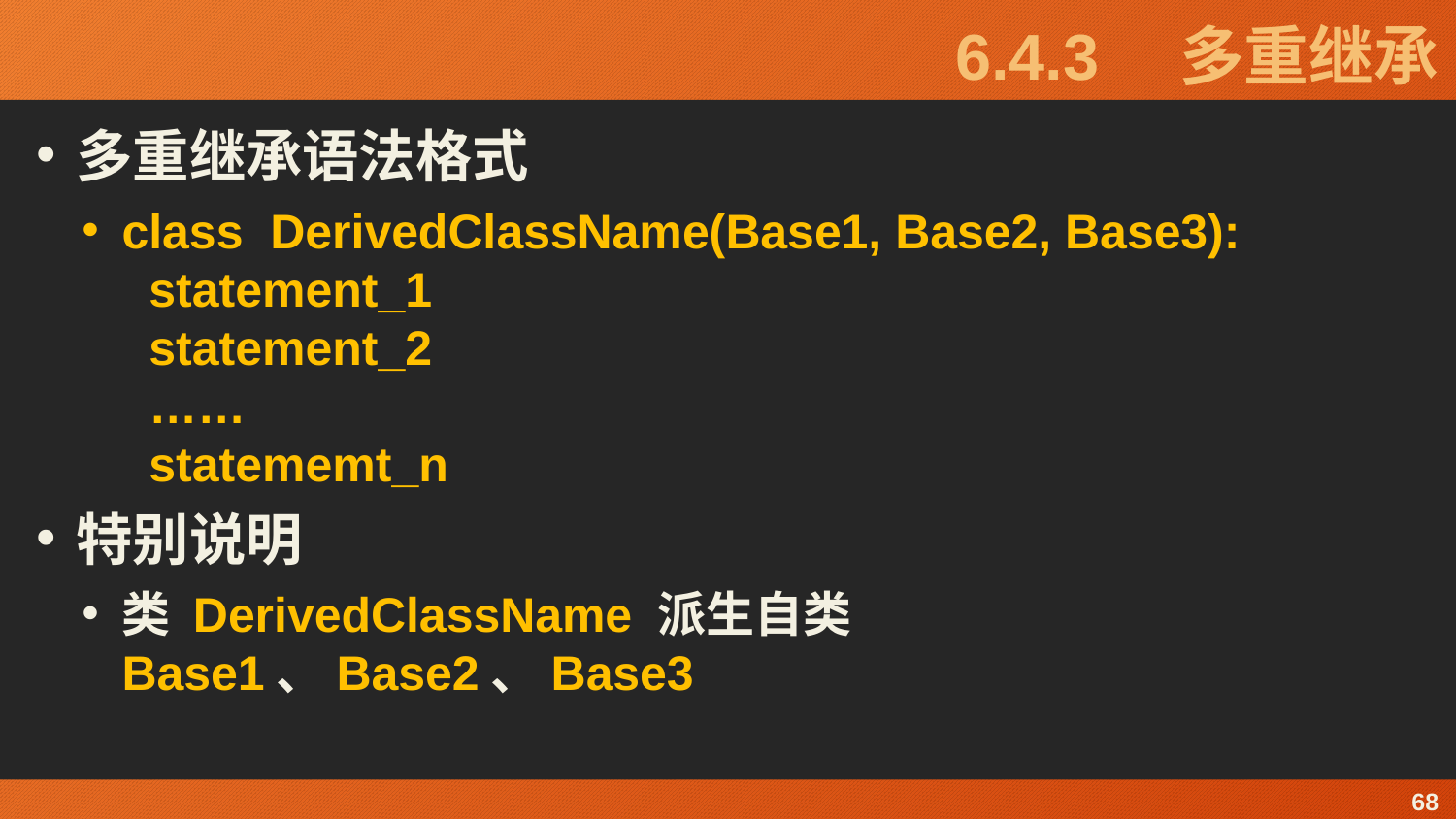

# 6.4.3　多重继承
多重继承语法格式
class  DerivedClassName(Base1, Base2, Base3):
  statement_1
  statement_2
  ……
  statememt_n
特别说明
类 DerivedClassName 派生自类 Base1、Base2、Base3
68